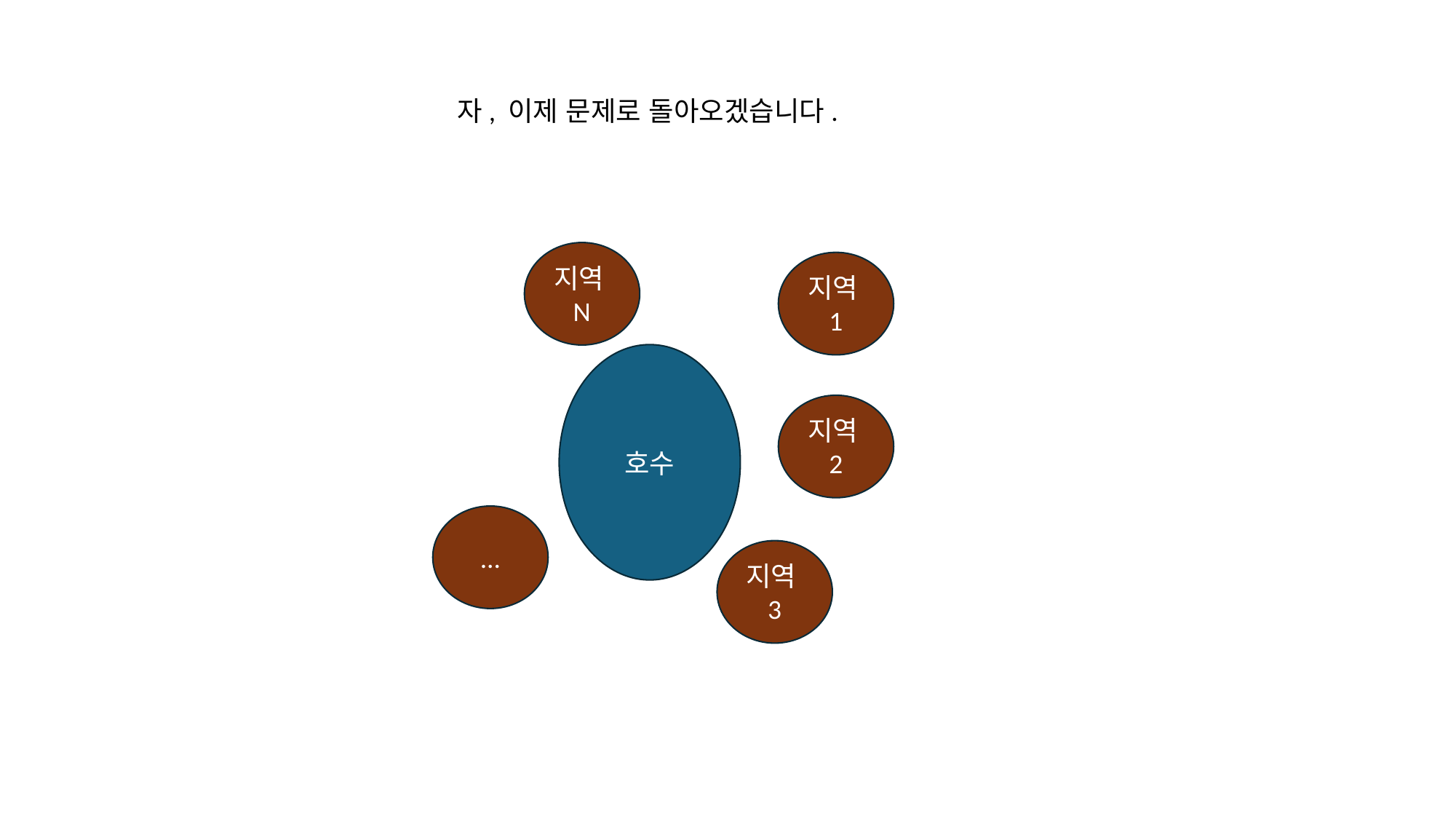

자, 이제 문제로 돌아오겠습니다.
지역N
지역1
호수
지역2
...
지역3